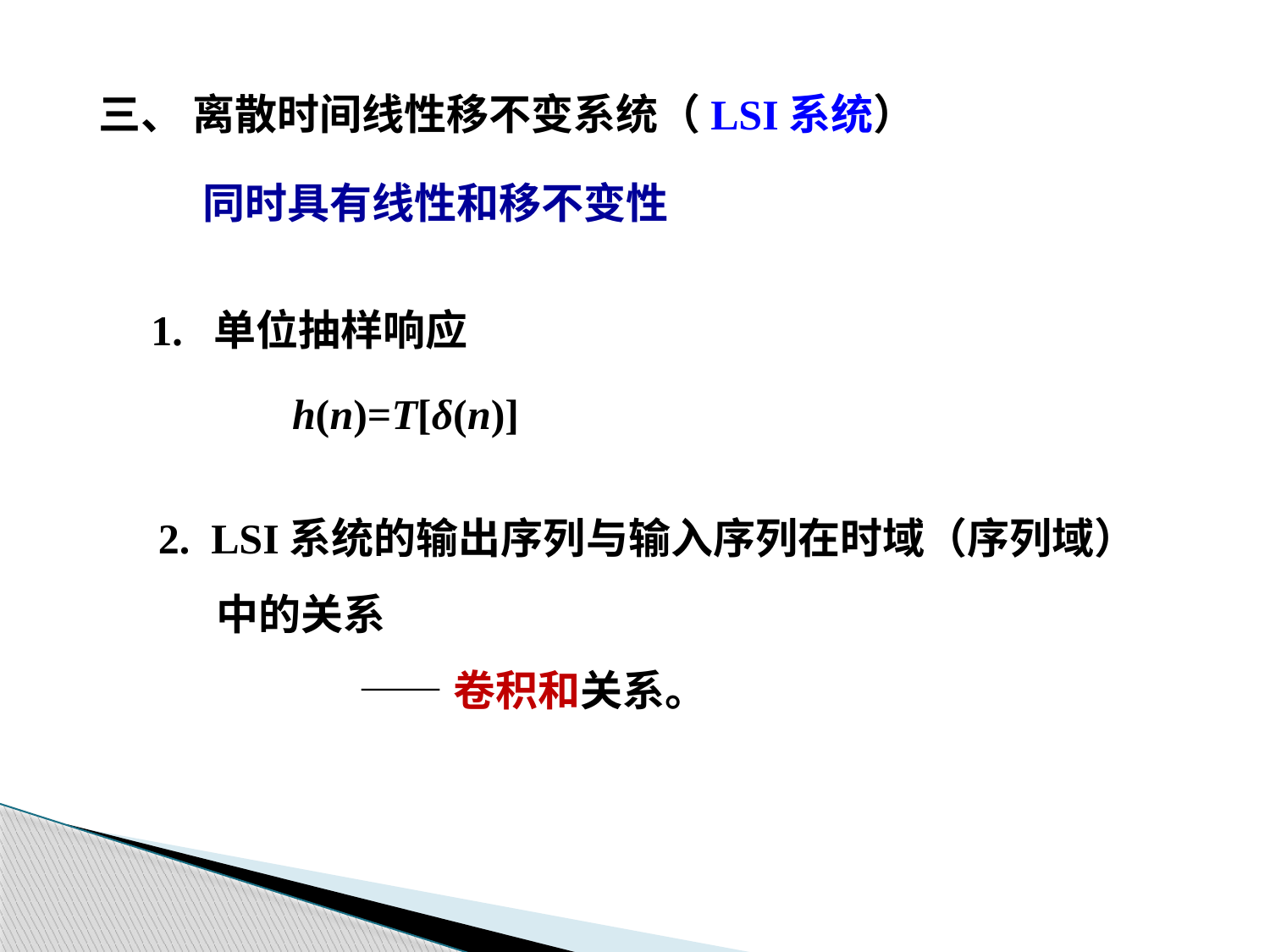

三、 离散时间线性移不变系统（LSI系统）
同时具有线性和移不变性
1.  单位抽样响应
h(n)=T[δ(n)]
2.  LSI系统的输出序列与输入序列在时域（序列域）
     中的关系
                     ——卷积和关系。